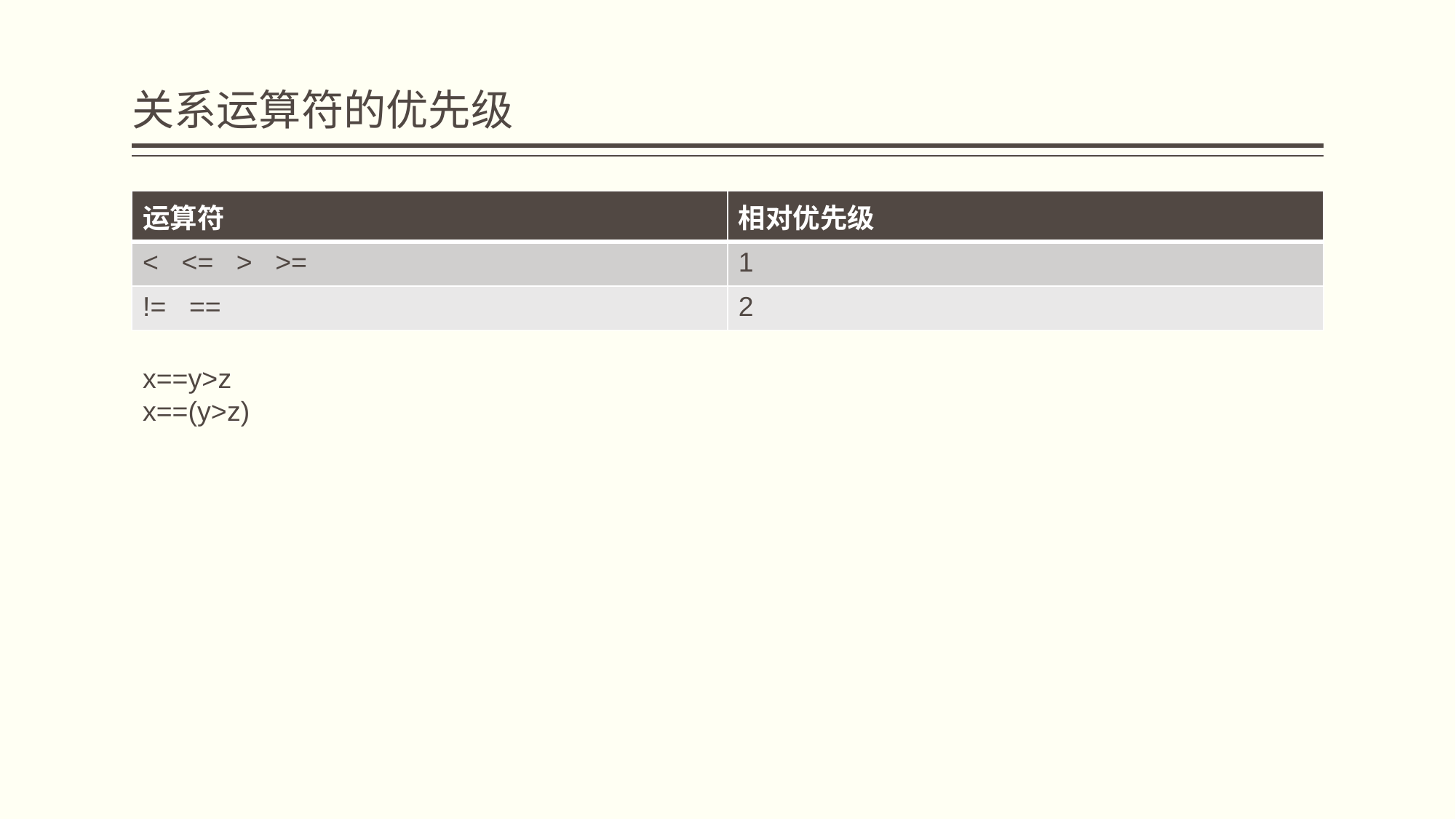

# 关系运算符的优先级
| 运算符 | 相对优先级 |
| --- | --- |
| < <= > >= | 1 |
| != == | 2 |
x==y>z
x==(y>z)